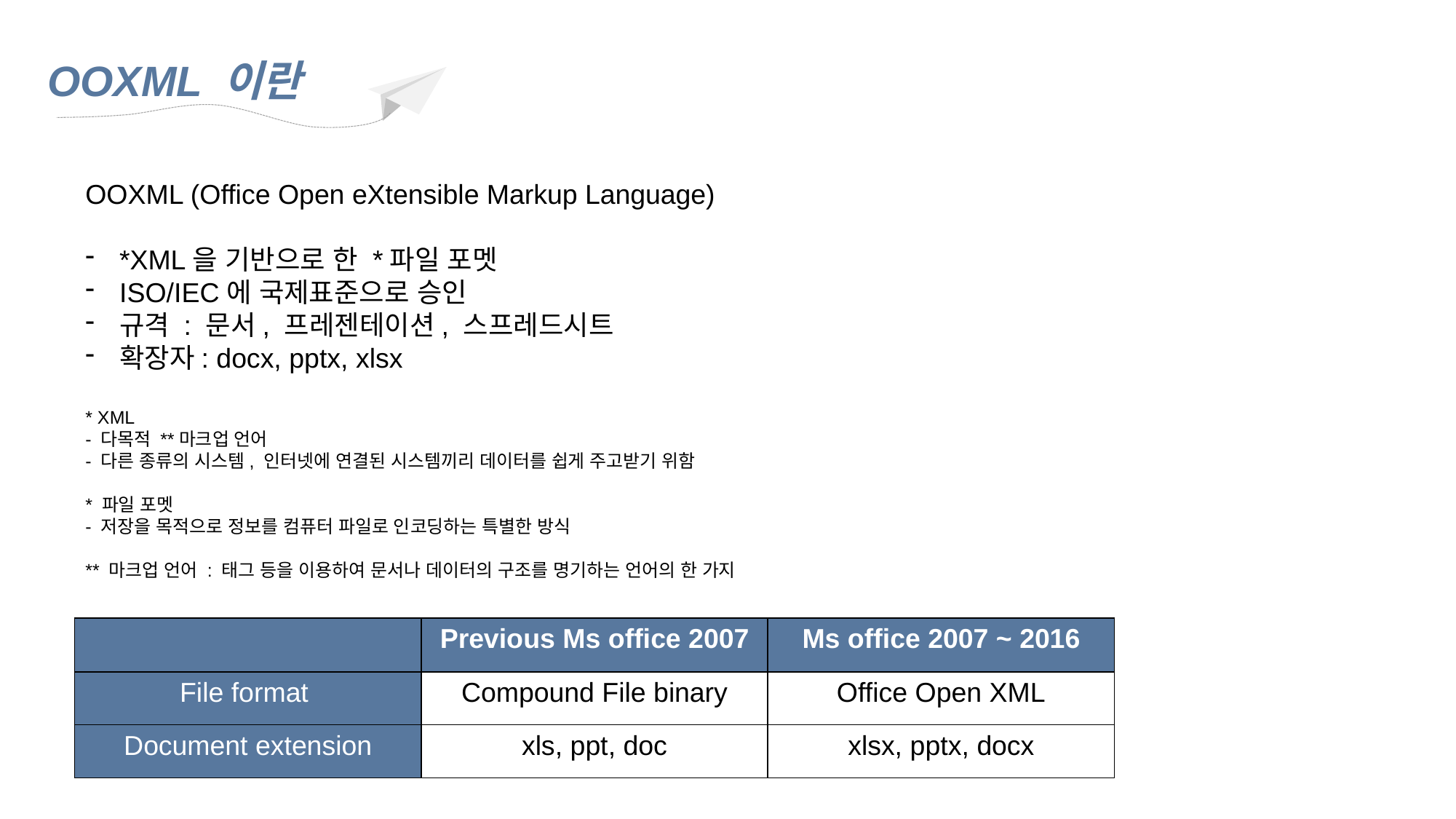

OOXML 이란

OOXML (Office Open eXtensible Markup Language)

*XML을 기반으로 한 *파일 포멧
ISO/IEC에 국제표준으로 승인
규격 : 문서, 프레젠테이션, 스프레드시트
확장자: docx, pptx, xlsx

* XML
- 다목적 **마크업 언어
- 다른 종류의 시스템, 인터넷에 연결된 시스템끼리 데이터를 쉽게 주고받기 위함

* 파일 포멧
- 저장을 목적으로 정보를 컴퓨터 파일로 인코딩하는 특별한 방식

** 마크업 언어 : 태그 등을 이용하여 문서나 데이터의 구조를 명기하는 언어의 한 가지
|  | Previous Ms office 2007 | Ms office 2007 ~ 2016 |
| --- | --- | --- |
| File format | Compound File binary | Office Open XML |
| Document extension | xls, ppt, doc | xlsx, pptx, docx |